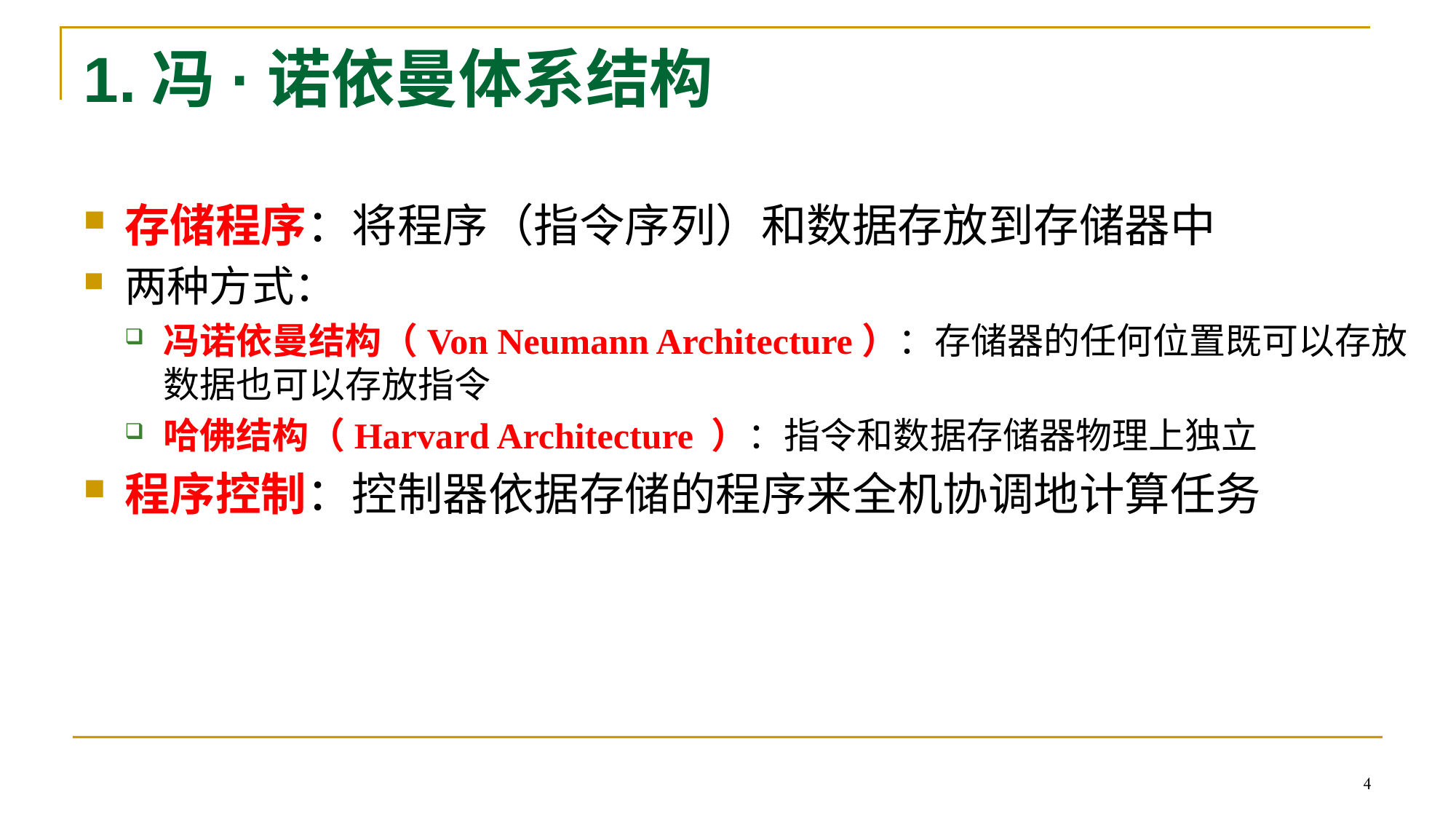

# 1.冯·诺依曼体系结构
存储程序：将程序（指令序列）和数据存放到存储器中
两种方式：
冯诺依曼结构（Von Neumann Architecture）：存储器的任何位置既可以存放数据也可以存放指令
哈佛结构（Harvard Architecture ）：指令和数据存储器物理上独立
程序控制：控制器依据存储的程序来全机协调地计算任务
4